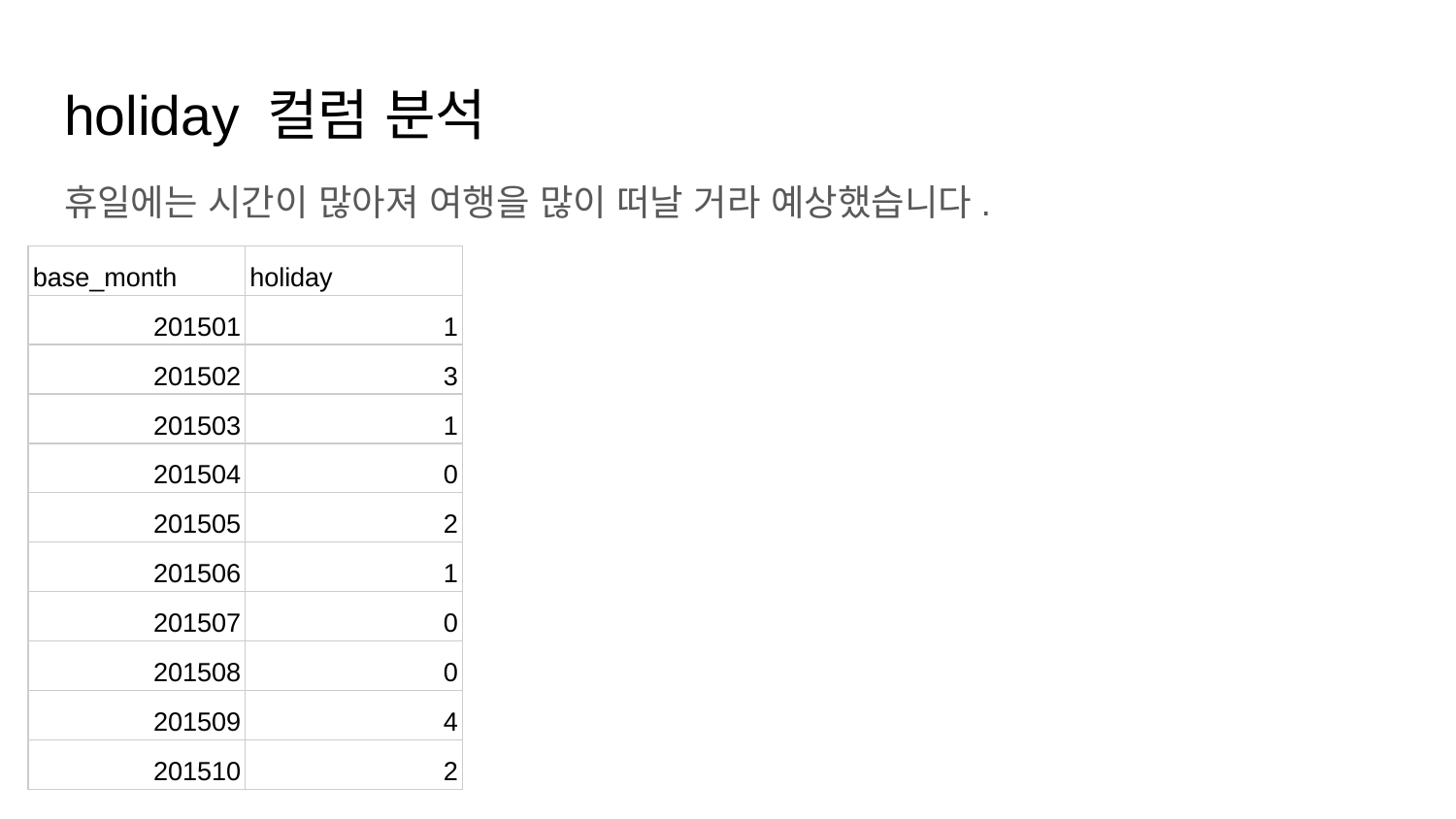

# holiday 컬럼 분석
휴일에는 시간이 많아져 여행을 많이 떠날 거라 예상했습니다.
| base\_month | holiday |
| --- | --- |
| 201501 | 1 |
| 201502 | 3 |
| 201503 | 1 |
| 201504 | 0 |
| 201505 | 2 |
| 201506 | 1 |
| 201507 | 0 |
| 201508 | 0 |
| 201509 | 4 |
| 201510 | 2 |